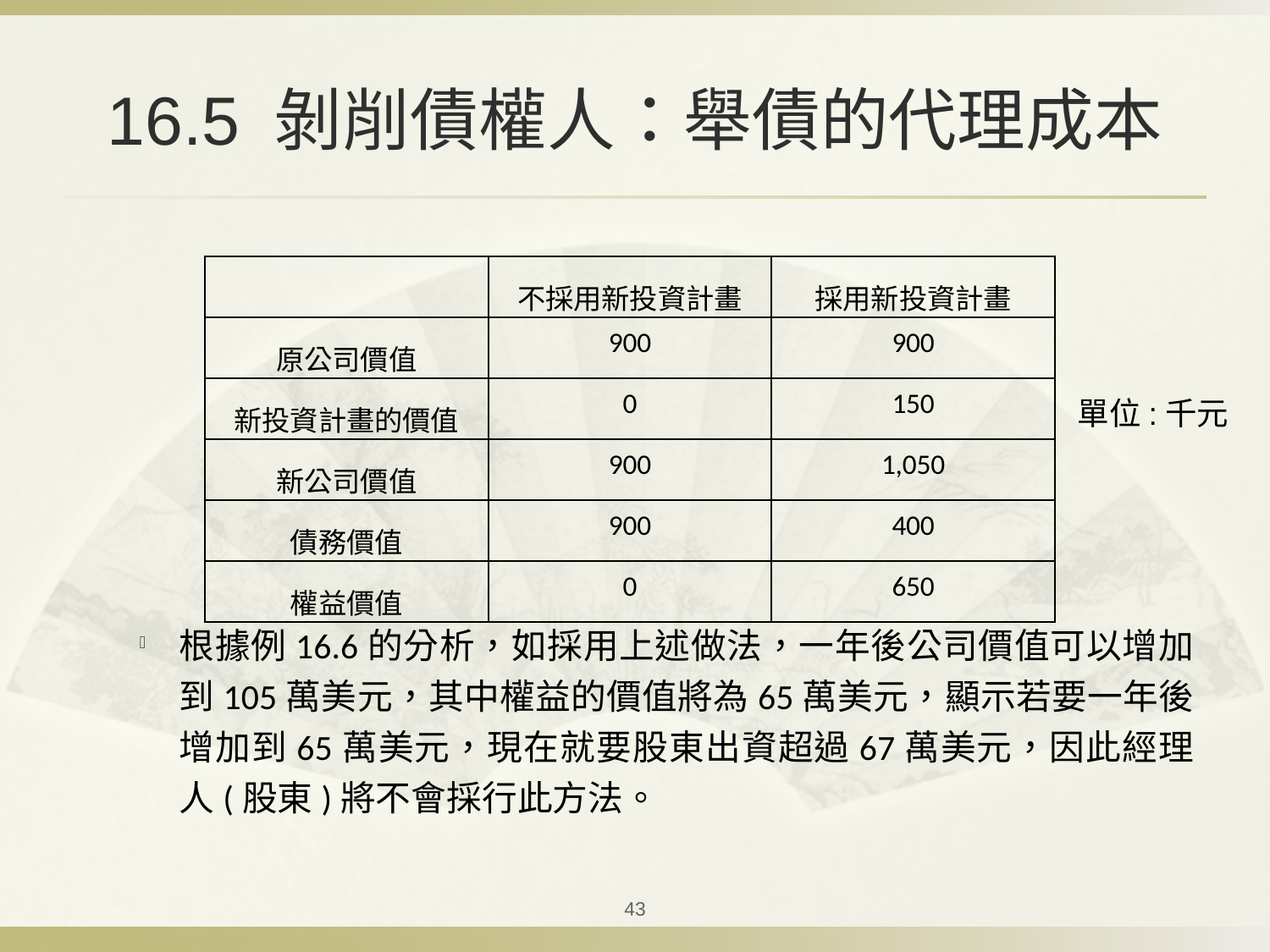

# 16.5 剝削債權人：舉債的代理成本

根據例16.6的分析，如採用上述做法，一年後公司價值可以增加到105萬美元，其中權益的價值將為65萬美元，顯示若要一年後增加到65萬美元，現在就要股東出資超過67萬美元，因此經理人(股東)將不會採行此方法。

|  | 不採用新投資計畫 | 採用新投資計畫 |
| --- | --- | --- |
| 原公司價值 | 900 | 900 |
| 新投資計畫的價值 | 0 | 150 |
| 新公司價值 | 900 | 1,050 |
| 債務價值 | 900 | 400 |
| 權益價值 | 0 | 650 |
單位:千元
43